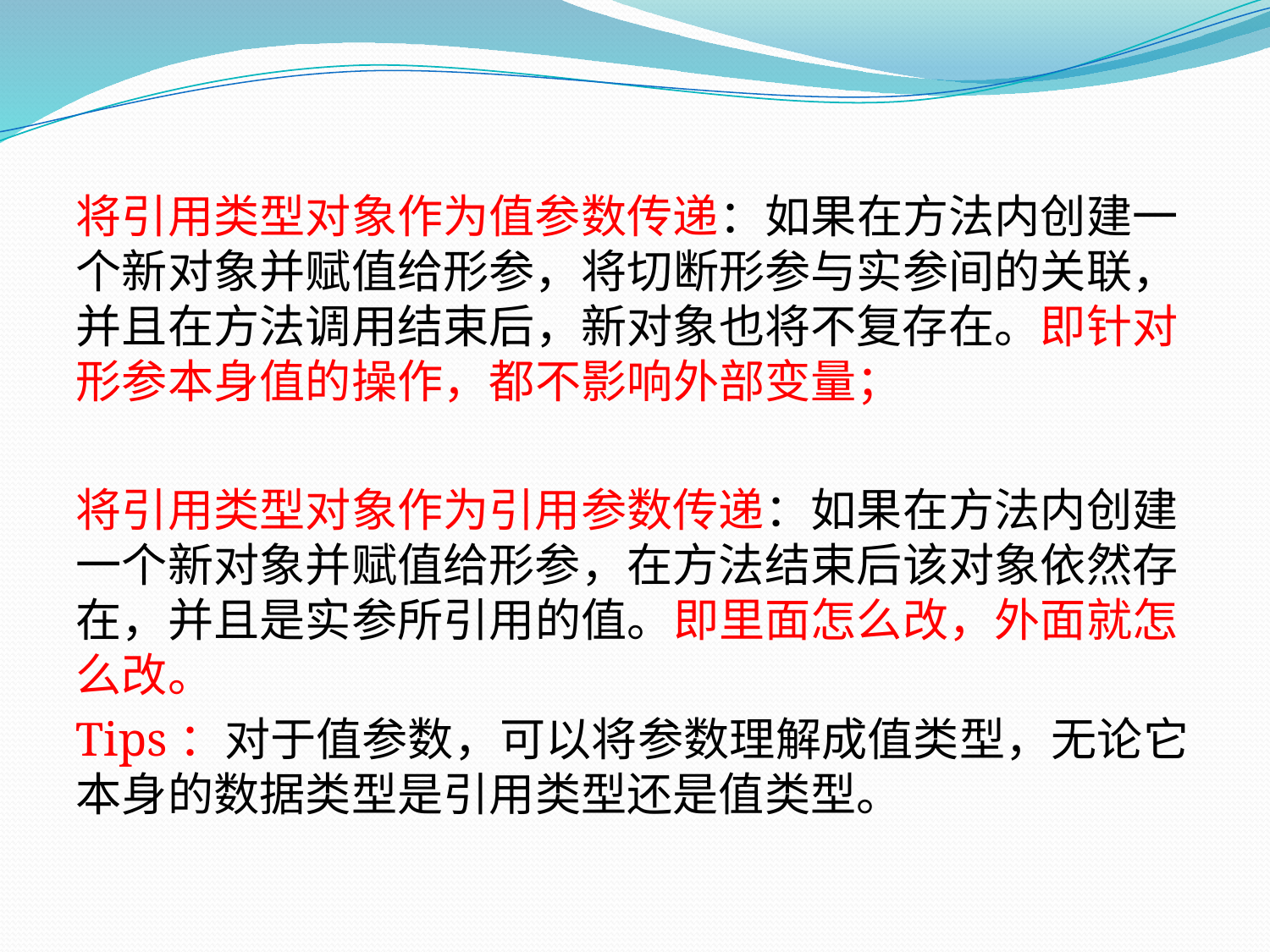

将引用类型对象作为值参数传递：如果在方法内创建一个新对象并赋值给形参，将切断形参与实参间的关联，并且在方法调用结束后，新对象也将不复存在。即针对形参本身值的操作，都不影响外部变量；

将引用类型对象作为引用参数传递：如果在方法内创建一个新对象并赋值给形参，在方法结束后该对象依然存在，并且是实参所引用的值。即里面怎么改，外面就怎么改。
Tips：对于值参数，可以将参数理解成值类型，无论它本身的数据类型是引用类型还是值类型。